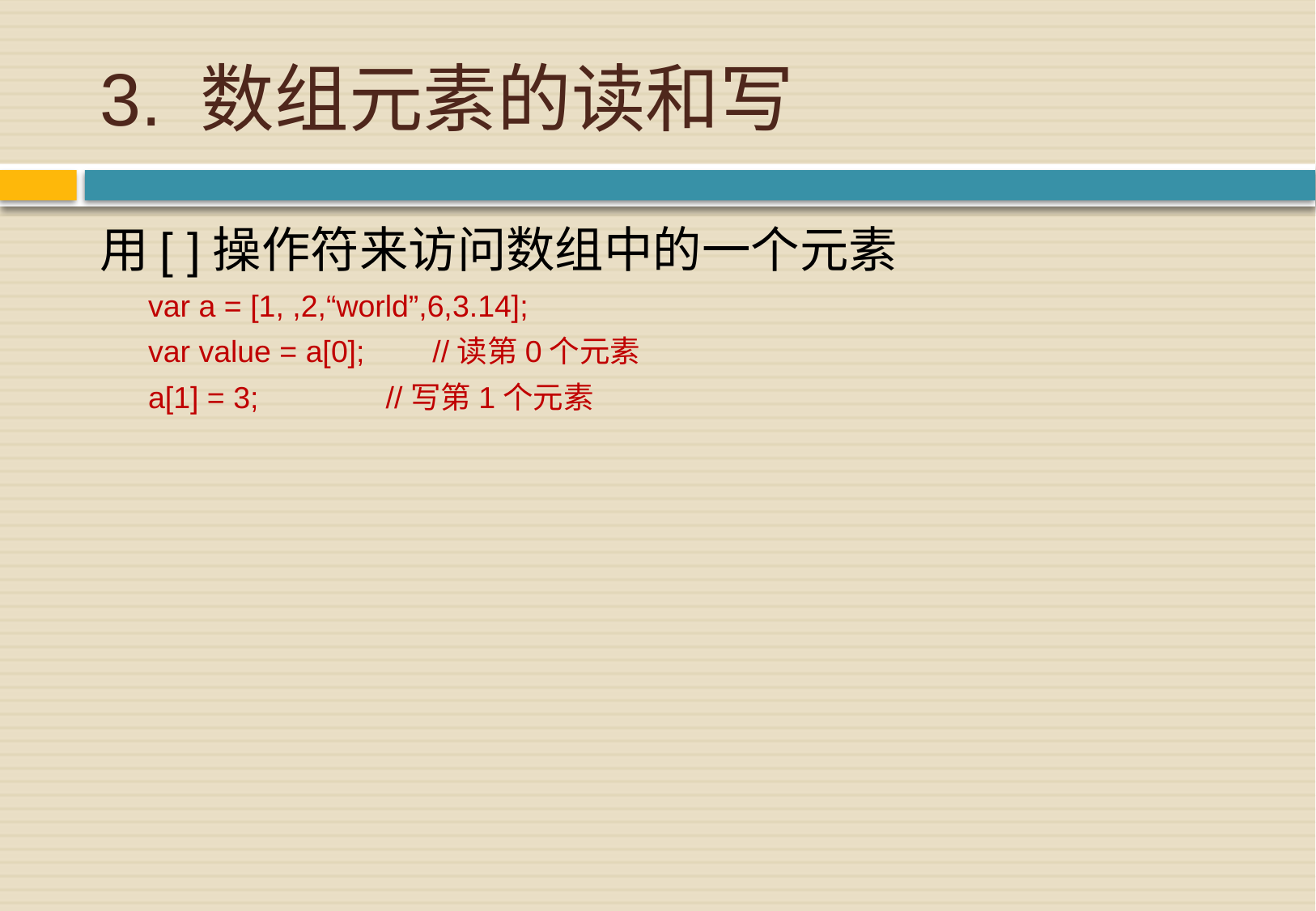

# 3. 数组元素的读和写
用[ ]操作符来访问数组中的一个元素
var a = [1, ,2,“world”,6,3.14];
var value = a[0];        //读第0个元素
a[1] = 3;               //写第1个元素